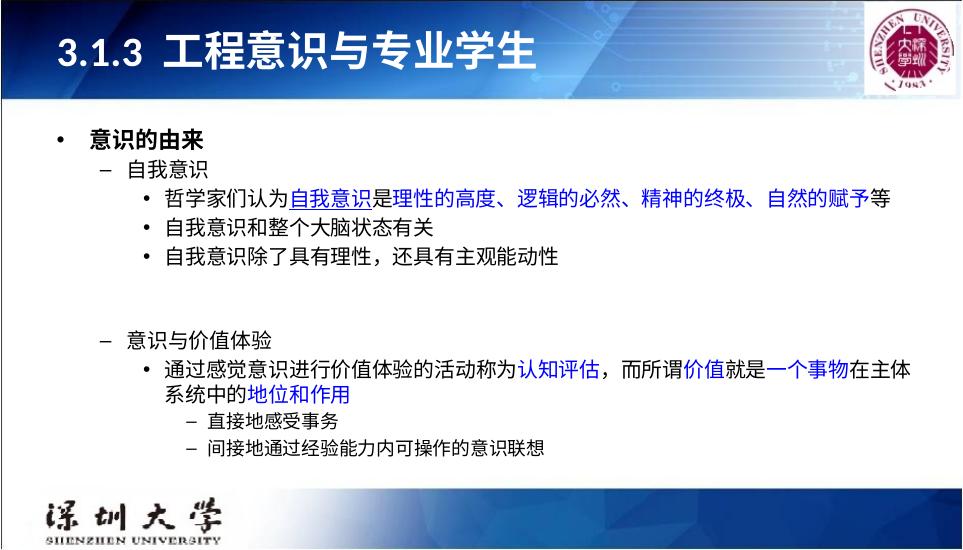

# 3.1.3 工程意识与专业学生
意识的由来
自我意识
哲学家们认为自我意识是理性的高度、逻辑的必然、精神的终极、自然的赋予等
自我意识和整个大脑状态有关
自我意识除了具有理性，还具有主观能动性

意识与价值体验
通过感觉意识进行价值体验的活动称为认知评估，而所谓价值就是一个事物在主体系统中的地位和作用
直接地感受事务
间接地通过经验能力内可操作的意识联想

18